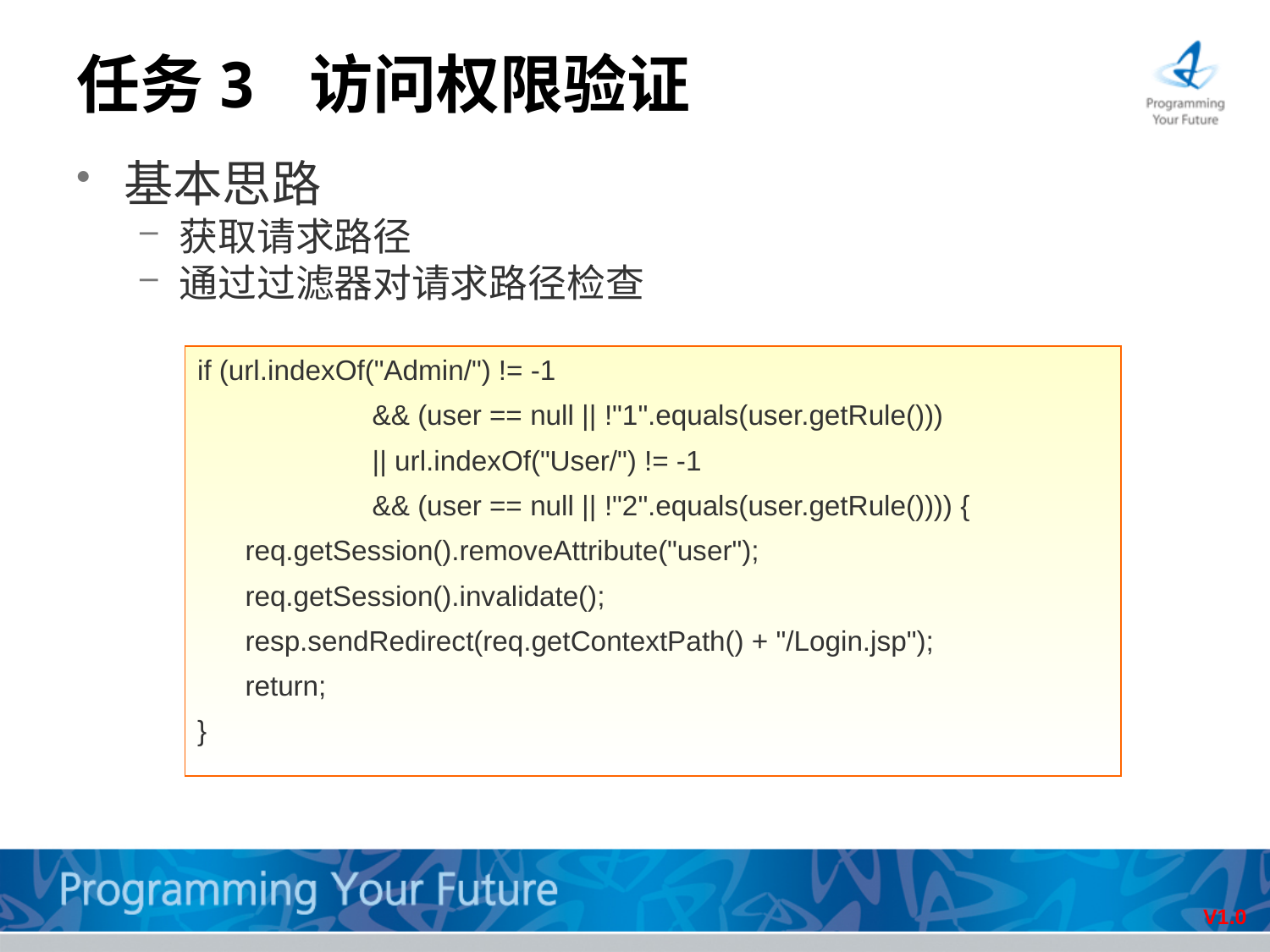

# 任务3 访问权限验证
基本思路
获取请求路径
通过过滤器对请求路径检查
if (url.indexOf("Admin/") != -1
		&& (user == null || !"1".equals(user.getRule()))
		|| url.indexOf("User/") != -1
		&& (user == null || !"2".equals(user.getRule()))) {
	req.getSession().removeAttribute("user");
	req.getSession().invalidate();
	resp.sendRedirect(req.getContextPath() + "/Login.jsp");
	return;
}